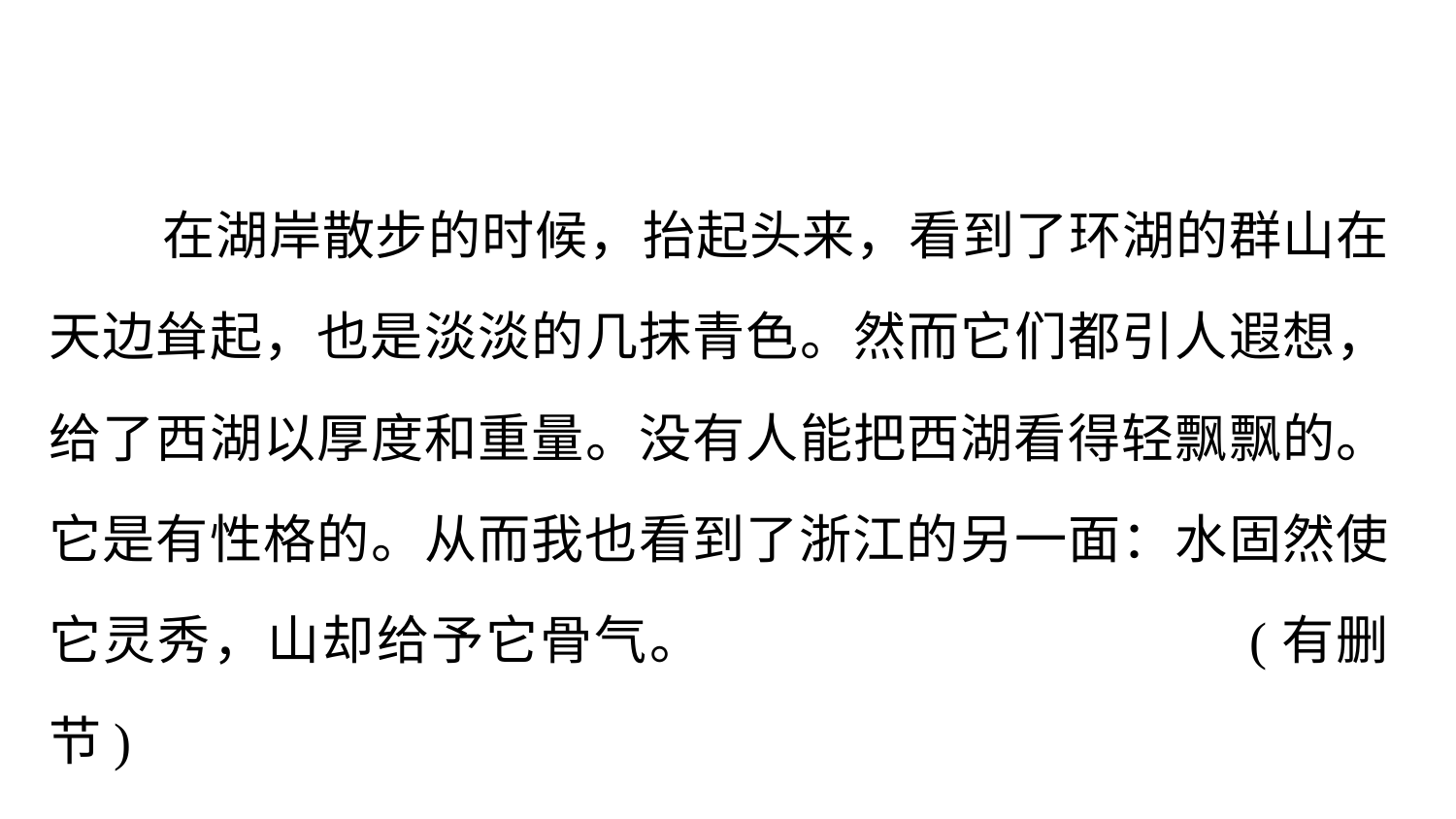

在湖岸散步的时候，抬起头来，看到了环湖的群山在天边耸起，也是淡淡的几抹青色。然而它们都引人遐想，给了西湖以厚度和重量。没有人能把西湖看得轻飘飘的。它是有性格的。从而我也看到了浙江的另一面：水固然使它灵秀，山却给予它骨气。			          (有删节)